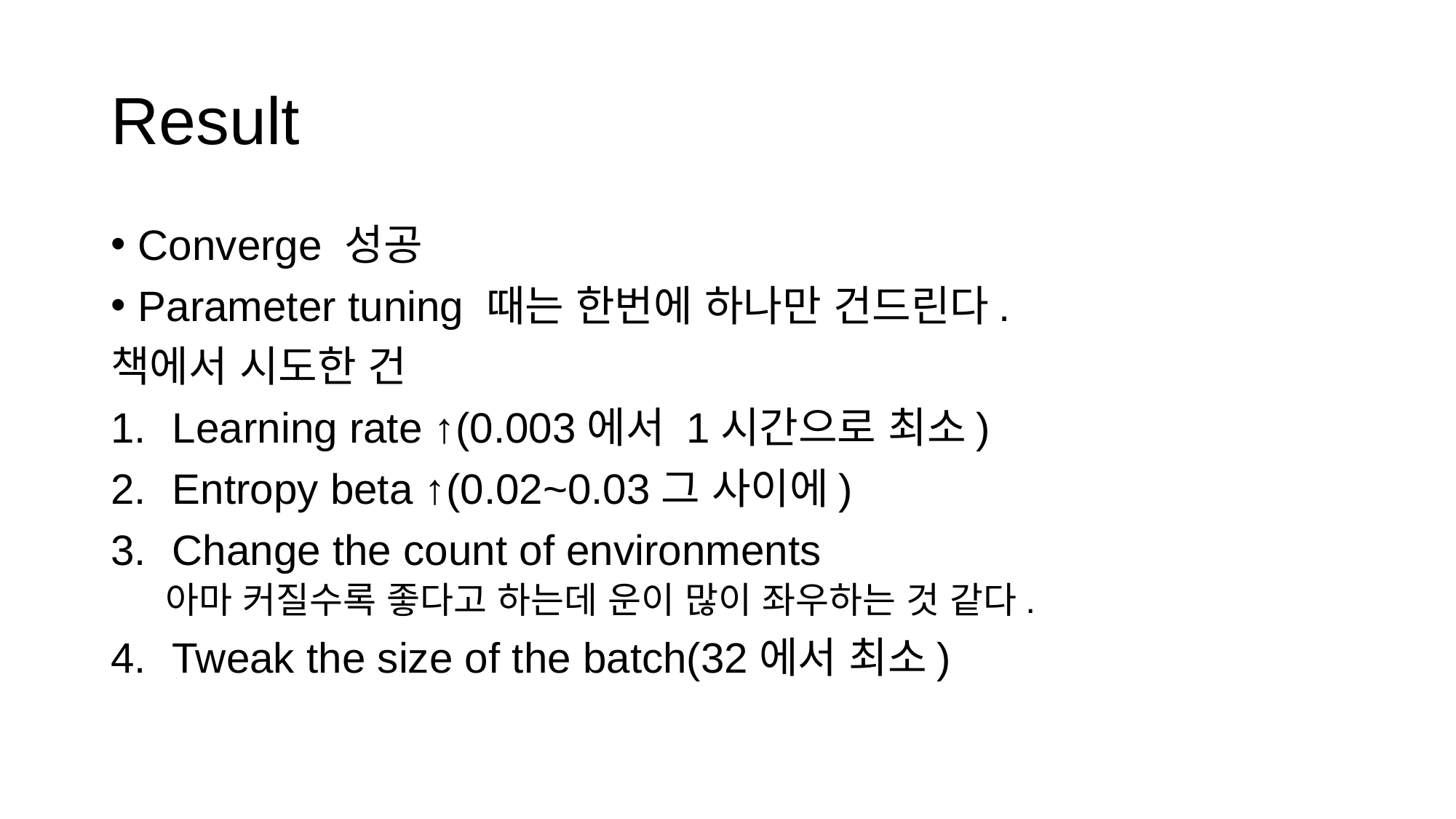

# Result
Converge 성공
Parameter tuning 때는 한번에 하나만 건드린다.
책에서 시도한 건
Learning rate ↑(0.003에서 1시간으로 최소)
Entropy beta ↑(0.02~0.03그 사이에)
Change the count of environments
아마 커질수록 좋다고 하는데 운이 많이 좌우하는 것 같다.
Tweak the size of the batch(32에서 최소)